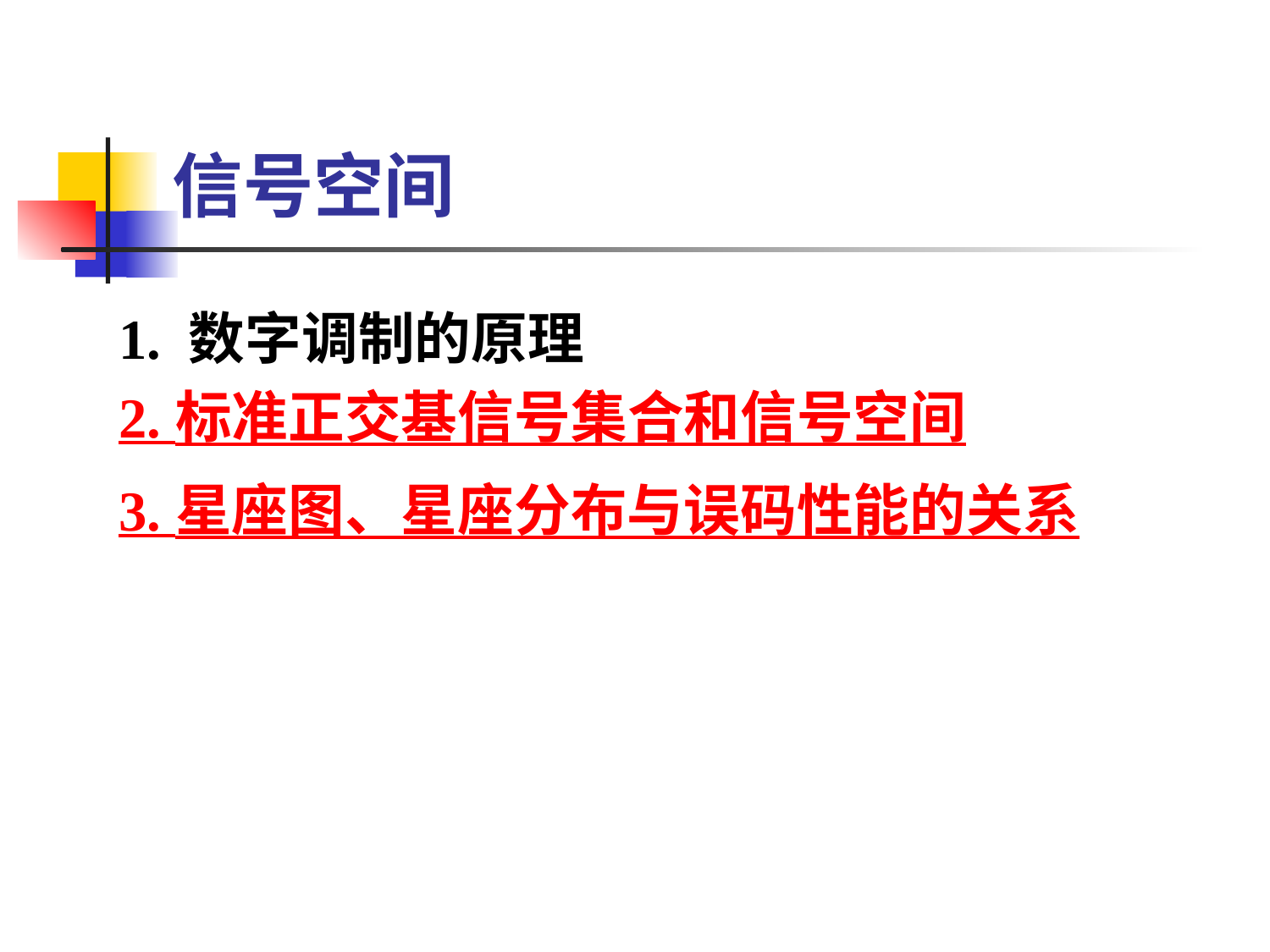

# 信号空间
1. 数字调制的原理
2. 标准正交基信号集合和信号空间
3. 星座图、星座分布与误码性能的关系